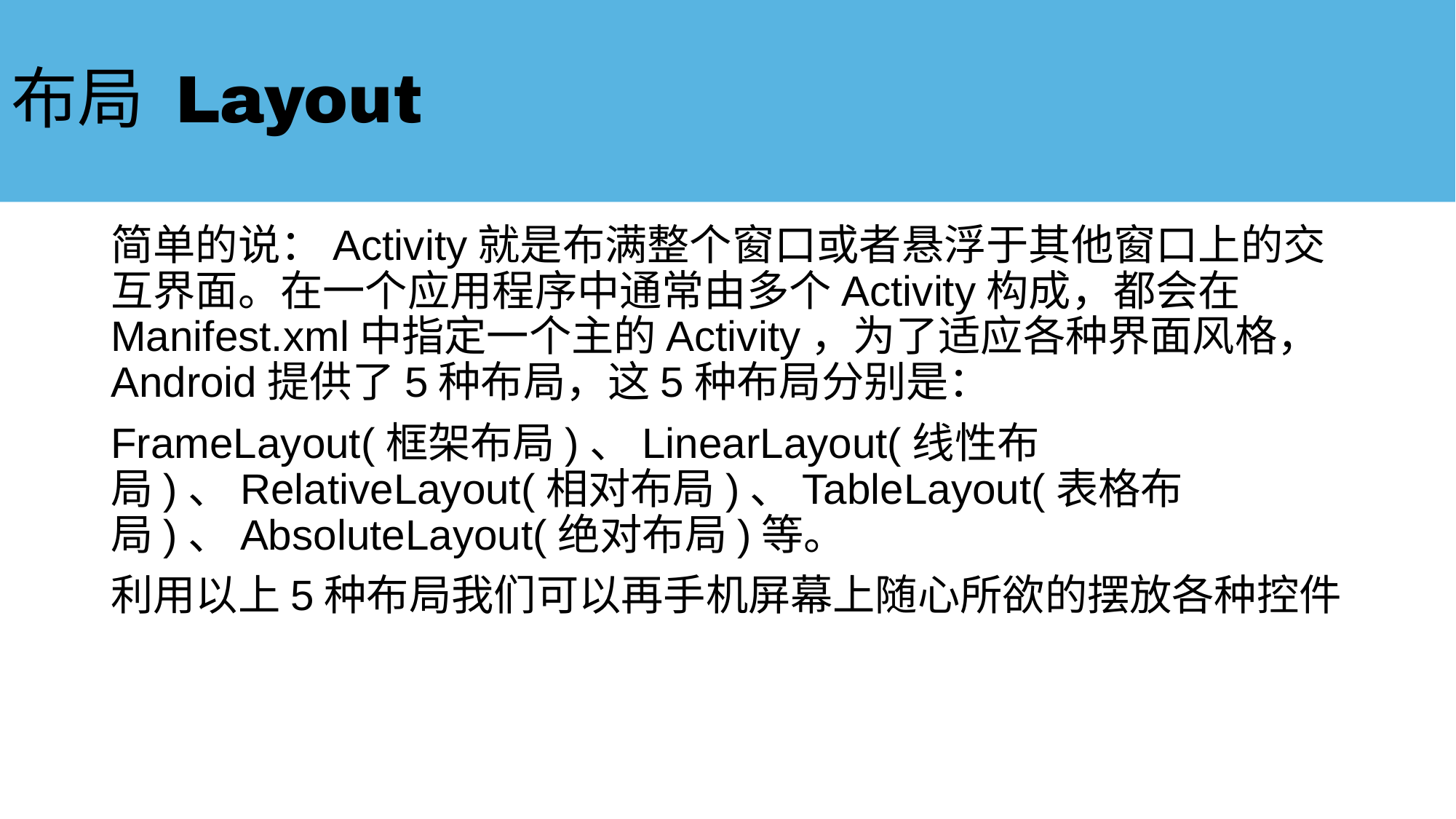

# 布局 Layout
简单的说：Activity就是布满整个窗口或者悬浮于其他窗口上的交互界面。在一个应用程序中通常由多个Activity构成，都会在Manifest.xml中指定一个主的Activity，为了适应各种界面风格，Android提供了5种布局，这5种布局分别是：
FrameLayout(框架布局)、LinearLayout(线性布局)、RelativeLayout(相对布局)、TableLayout(表格布局)、AbsoluteLayout(绝对布局)等。
利用以上5种布局我们可以再手机屏幕上随心所欲的摆放各种控件